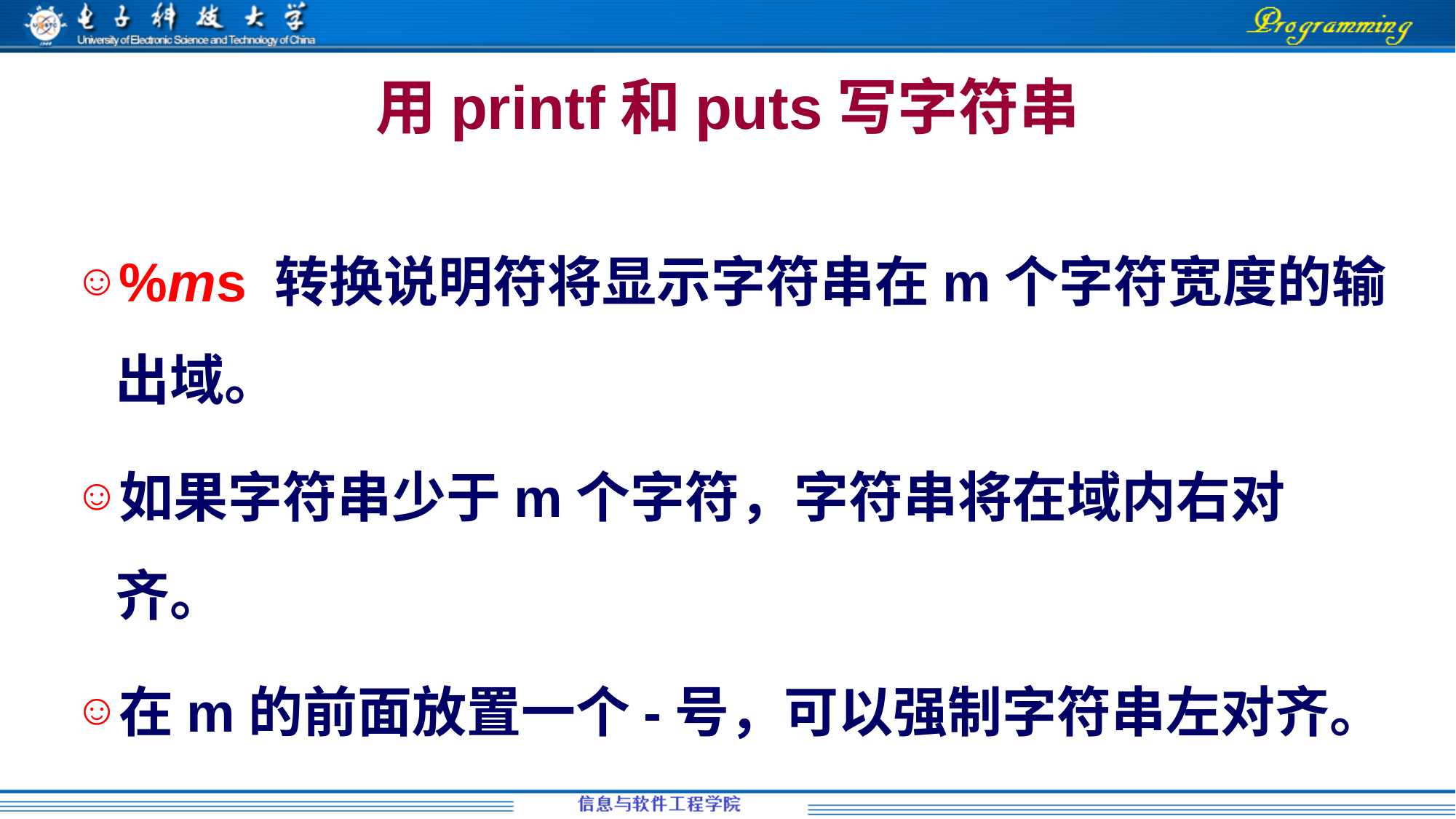

# 用printf和puts写字符串
%ms 转换说明符将显示字符串在m个字符宽度的输出域。
如果字符串少于m个字符，字符串将在域内右对齐。
在m的前面放置一个-号，可以强制字符串左对齐。